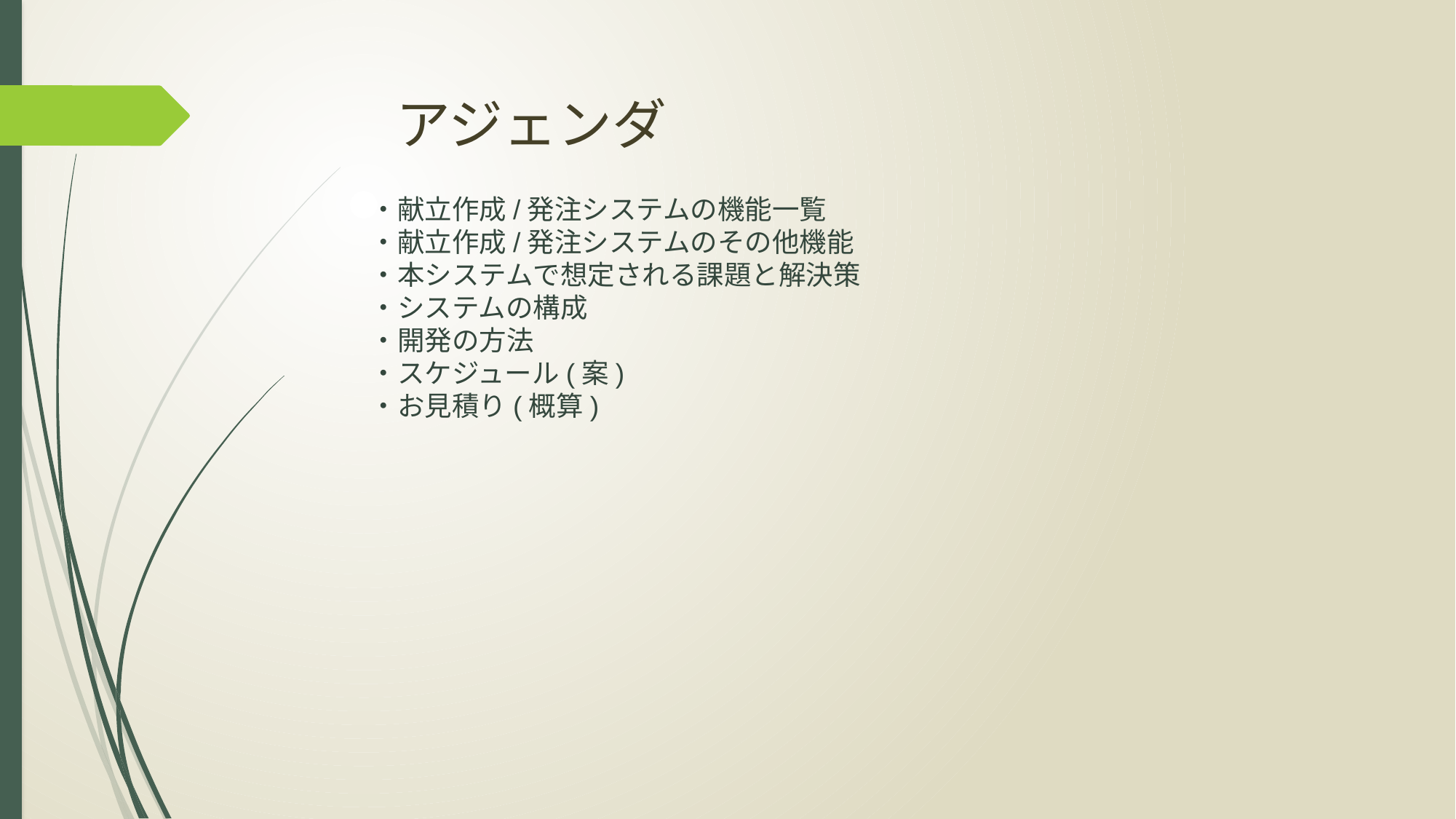

# アジェンダ
・献立作成/発注システムの機能一覧
・献立作成/発注システムのその他機能
・本システムで想定される課題と解決策
・システムの構成
・開発の方法
・スケジュール(案)
・お見積り(概算)